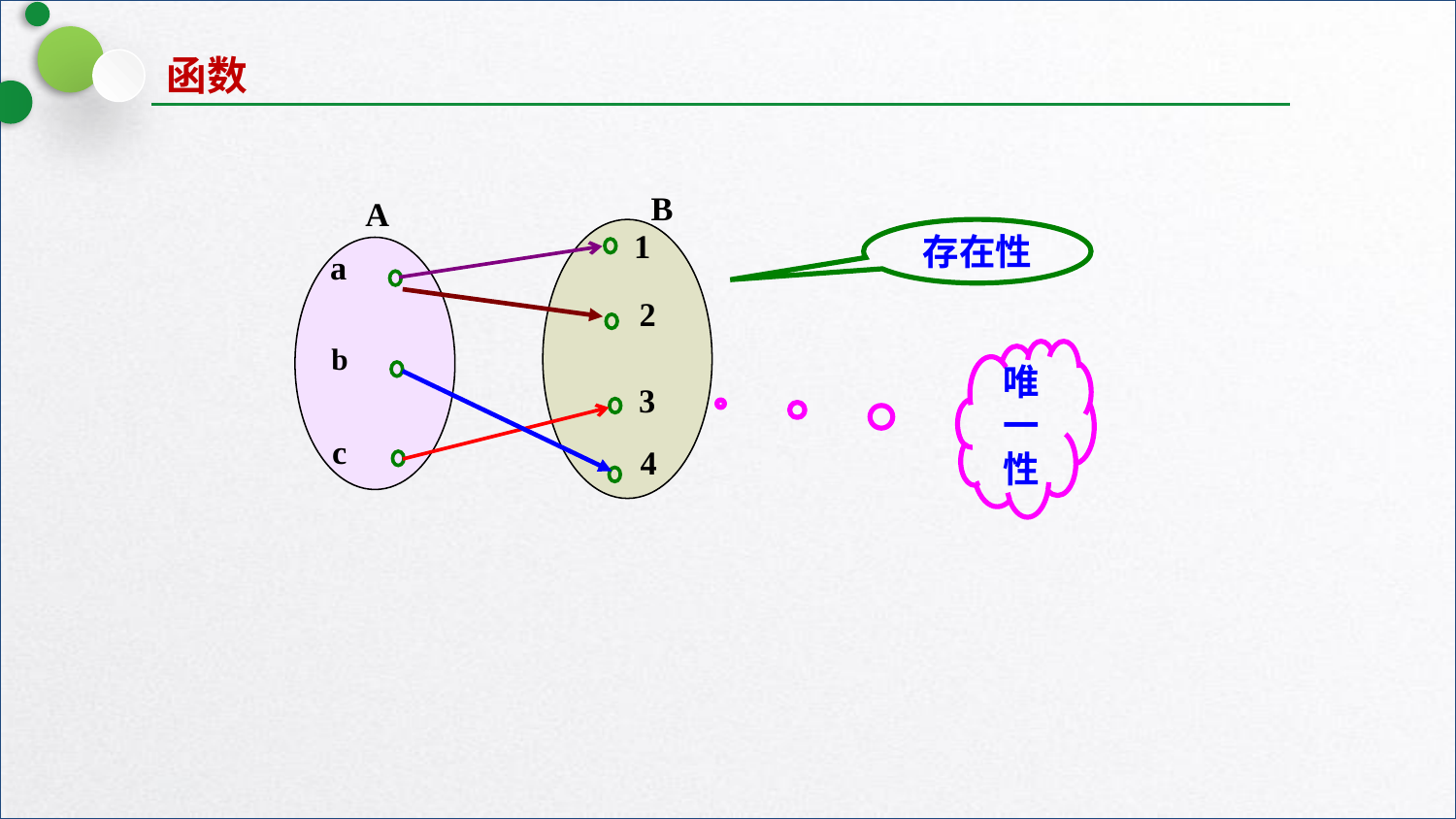

函数
B
A
1

存在性

   a

2

   b
唯一性

3

   c
4